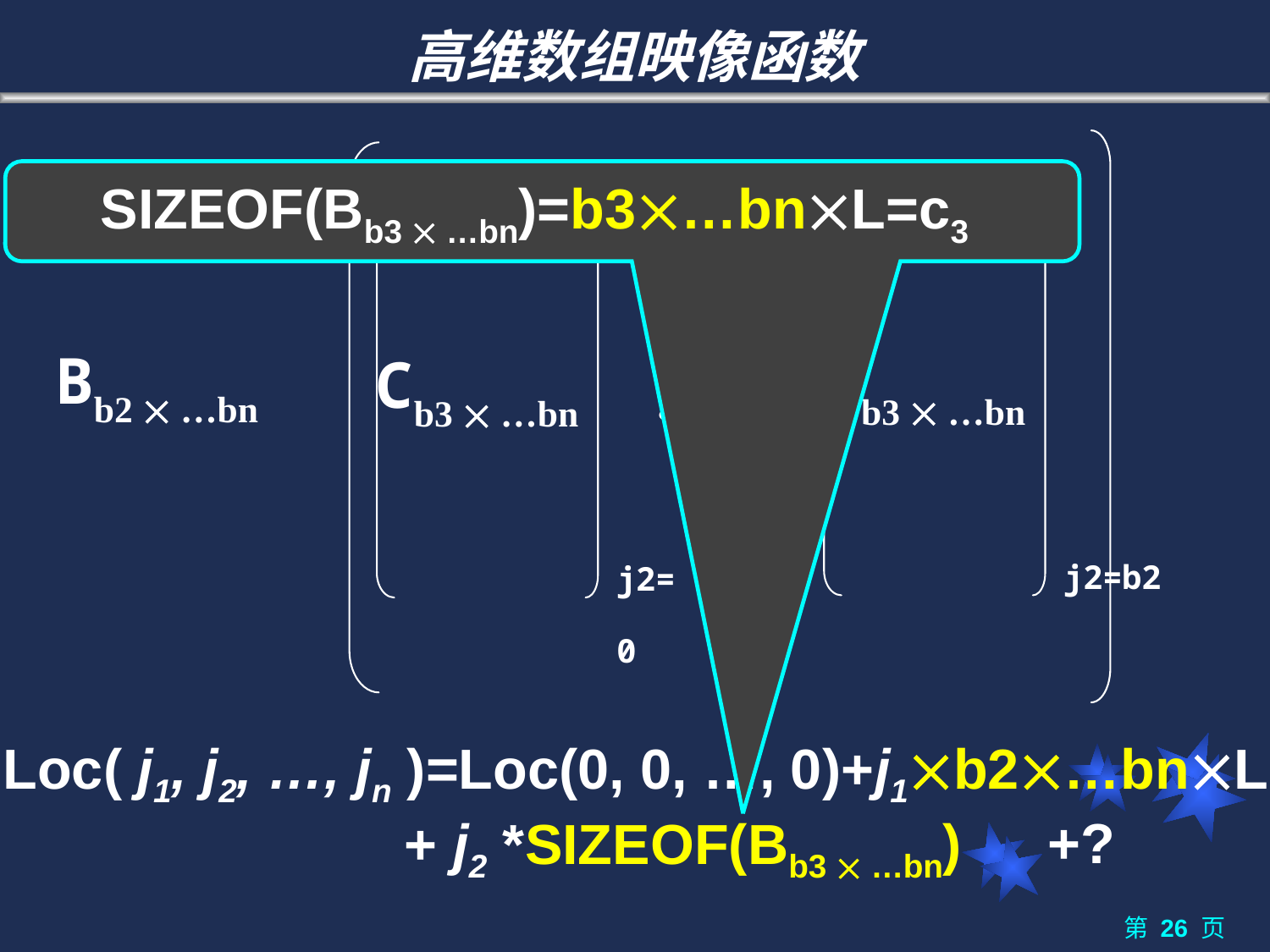

# 高维数组映像函数

Bb2 × …bn

Cb3 × …bn
Cb3 × …bn
… …
j2=b2
j2=0
SIZEOF(Bb3 × …bn)=b3×…bn×L=c3
Loc( j1, j2, …, jn )=Loc(0, 0, …, 0)+j1×b2×…bn×L

 + j2 *SIZEOF(Bb3 × …bn)
+?
第 26 页